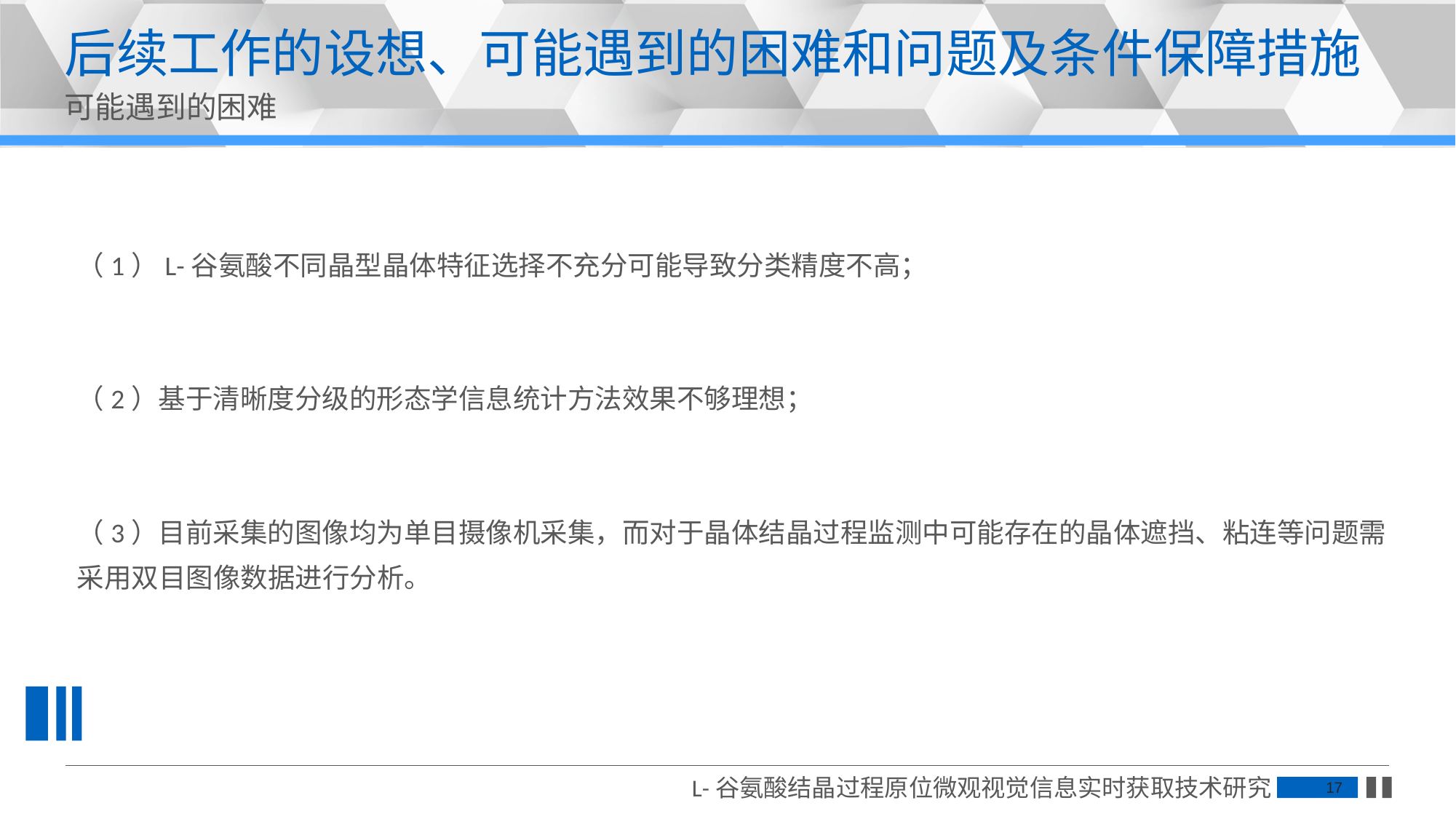

后续工作的设想、可能遇到的困难和问题及条件保障措施
可能遇到的困难
（1）L-谷氨酸不同晶型晶体特征选择不充分可能导致分类精度不高；

（2）基于清晰度分级的形态学信息统计方法效果不够理想；

（3）目前采集的图像均为单目摄像机采集，而对于晶体结晶过程监测中可能存在的晶体遮挡、粘连等问题需
采用双目图像数据进行分析。

L-谷氨酸结晶过程原位微观视觉信息实时获取技术研究
17